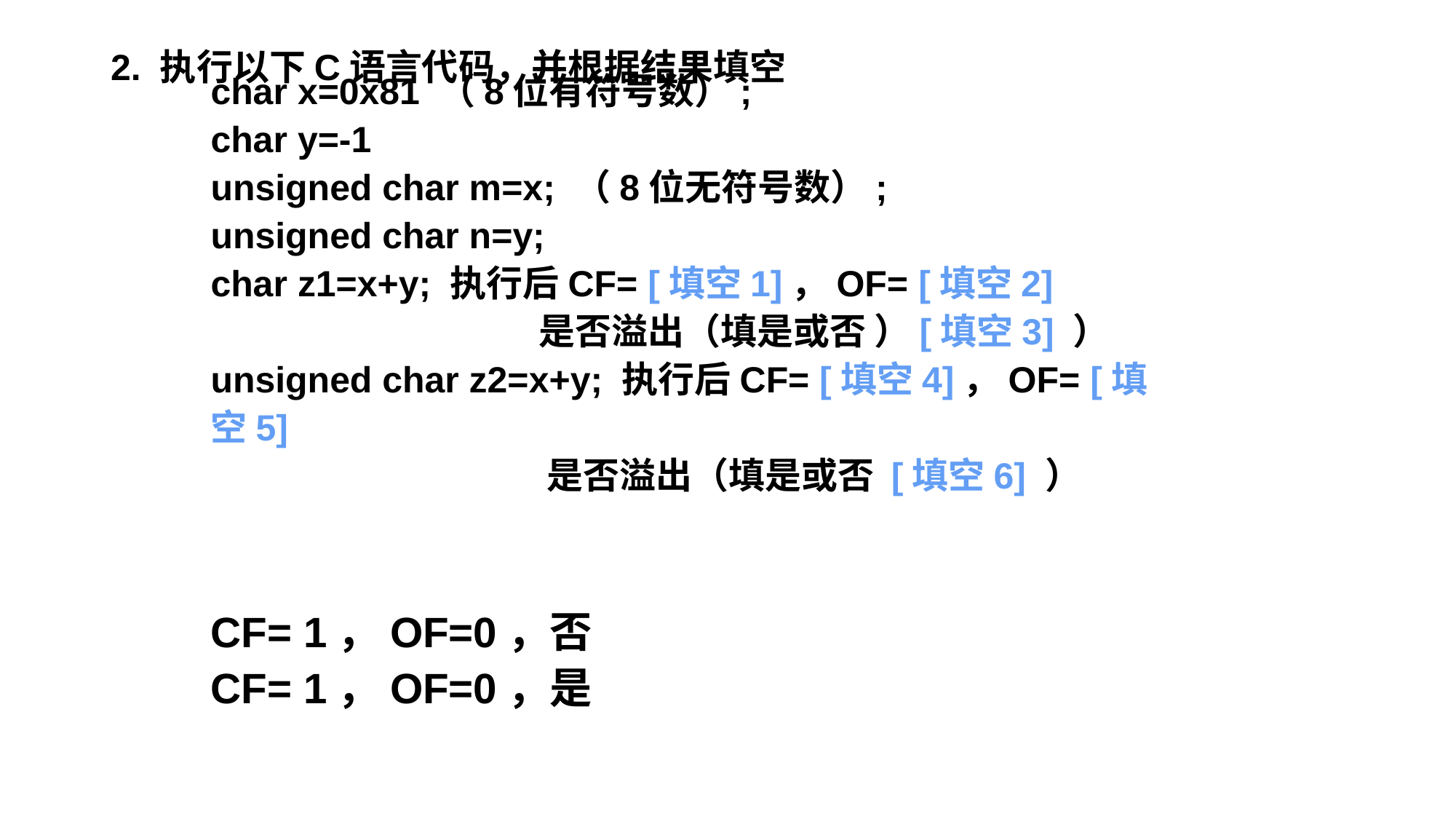

2. 执行以下C语言代码，并根据结果填空
char x=0x81 （8位有符号数）;
char y=-1
unsigned char m=x; （8位无符号数）;
unsigned char n=y;
char z1=x+y; 执行后CF= [填空1]，OF= [填空2]
                                       是否溢出（填是或否 ）[填空3] ）
unsigned char z2=x+y; 执行后CF= [填空4]，OF= [填空5]
                                        是否溢出（填是或否 [填空6] ）

CF= 1，OF=0，否
CF= 1，OF=0，是